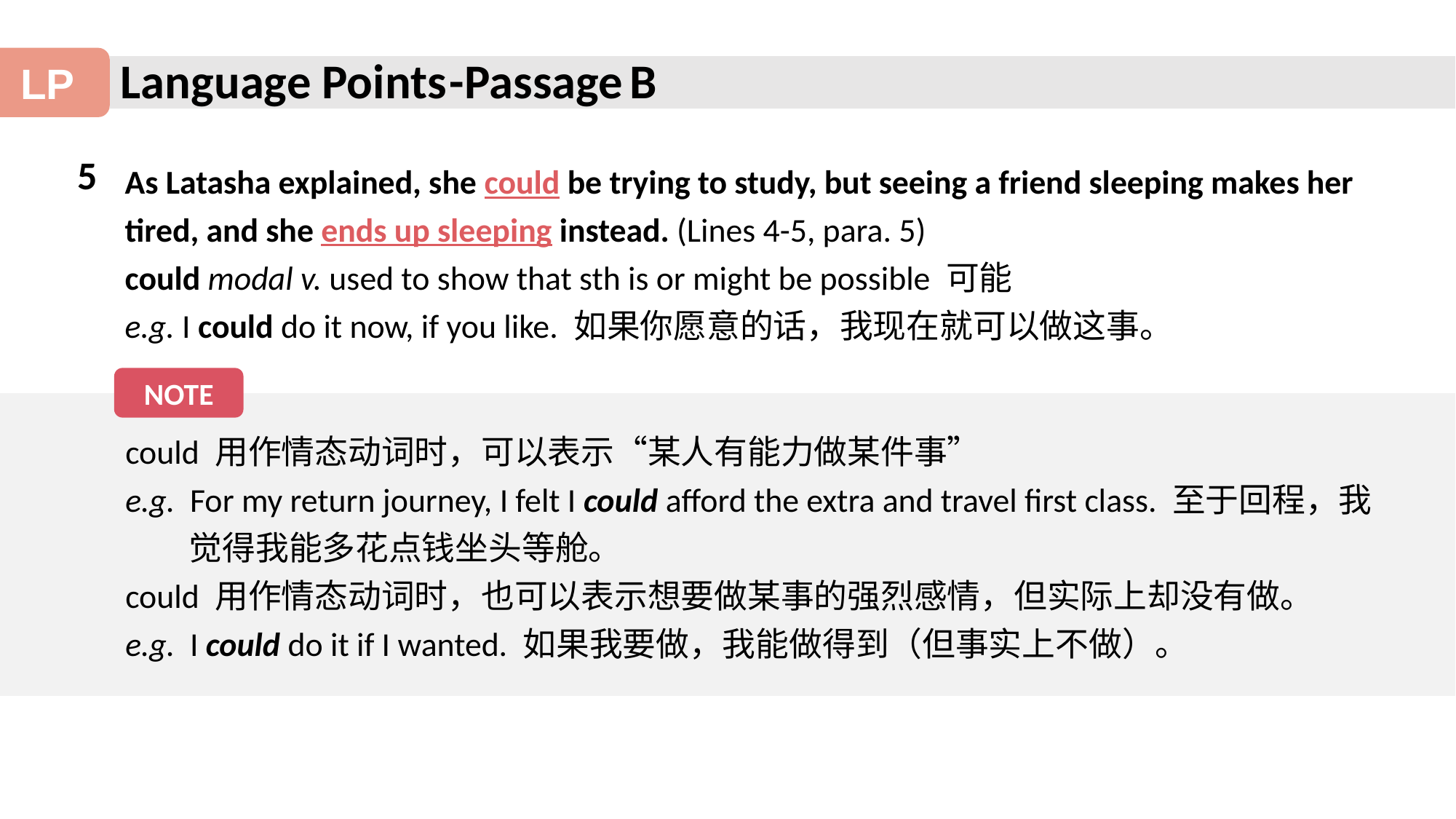

-Passage B
5
As Latasha explained, she could be trying to study, but seeing a friend sleeping makes her tired, and she ends up sleeping instead. (Lines 4-5, para. 5)
could modal v. used to show that sth is or might be possible 可能
e.g. I could do it now, if you like. 如果你愿意的话，我现在就可以做这事。
NOTE

could 用作情态动词时，可以表示“某人有能力做某件事”
e.g.  For my return journey, I felt I could afford the extra and travel first class. 至于回程，我觉得我能多花点钱坐头等舱。
could 用作情态动词时，也可以表示想要做某事的强烈感情，但实际上却没有做。
e.g.  I could do it if I wanted. 如果我要做，我能做得到（但事实上不做）。